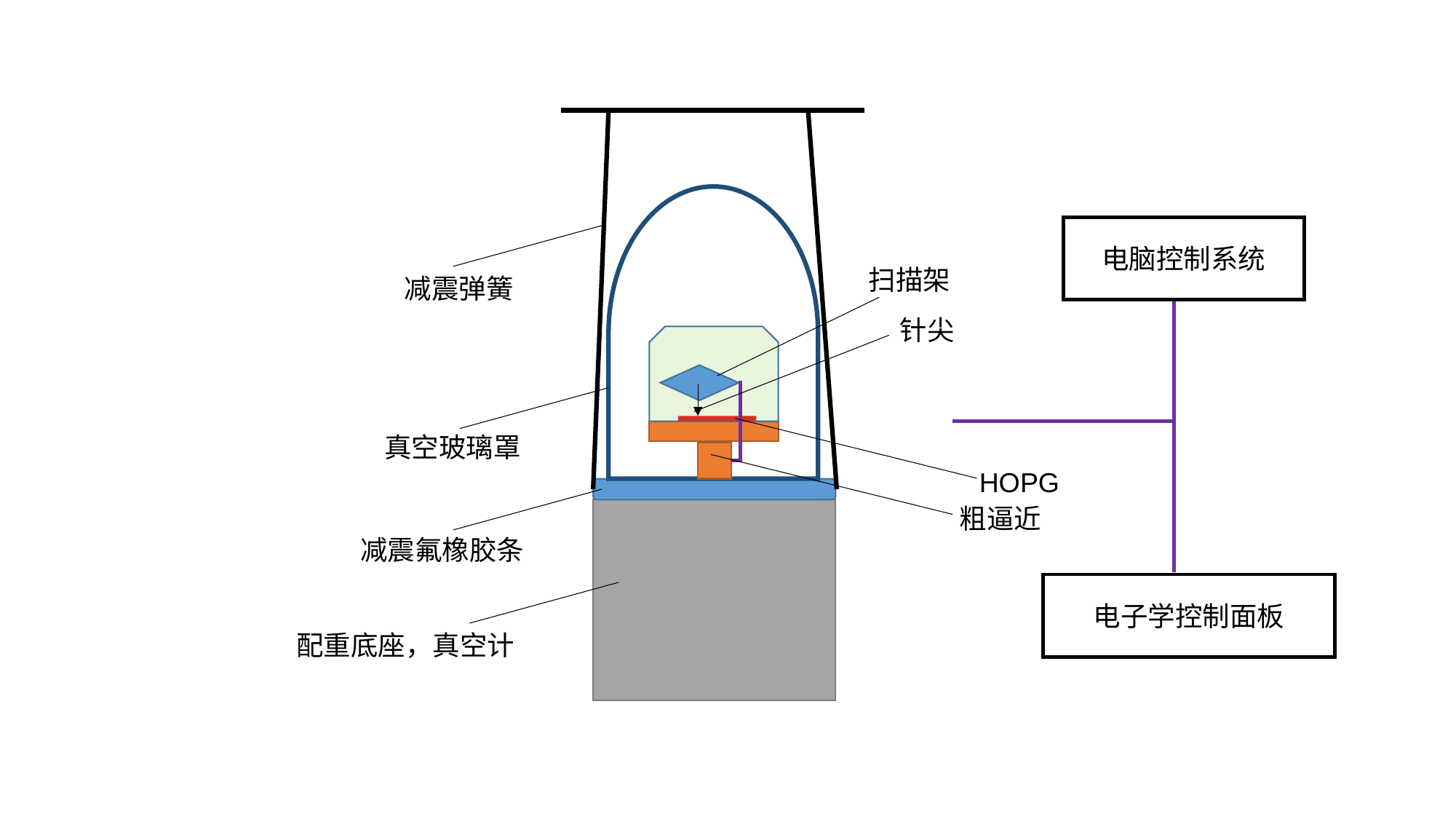

电脑控制系统

扫描架
减震弹簧
针尖

真空玻璃罩

HOPG

粗逼近

减震氟橡胶条
电子学控制面板
配重底座，真空计